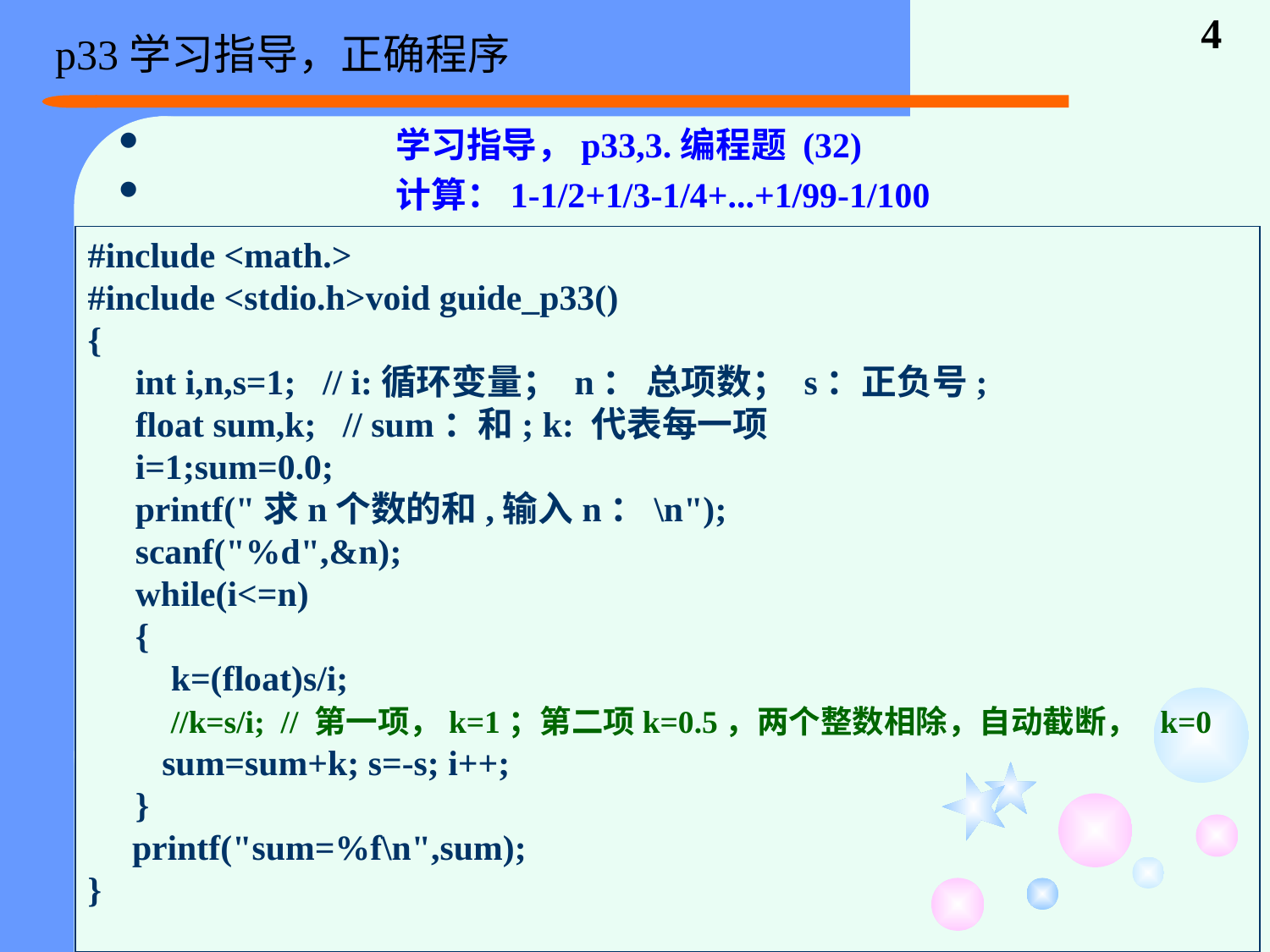

p33学习指导，正确程序
4
学习指导，p33,3.编程题 (32)
计算：1-1/2+1/3-1/4+...+1/99-1/100
#include <math.>
#include <stdio.h>void guide_p33()
{
	int i,n,s=1;   // i:循环变量； n： 总项数； s：正负号;
	float sum,k;   // sum：和; k: 代表每一项
	i=1;sum=0.0;
	printf("求n个数的和,输入n：\n");
	scanf("%d",&n);
	while(i<=n)
	{
	    k=(float)s/i;
	    //k=s/i;  // 第一项，k=1；第二项k=0.5，两个整数相除，自动截断，  k=0
	   sum=sum+k; s=-s; i++;
	}
     printf("sum=%f\n",sum);
}